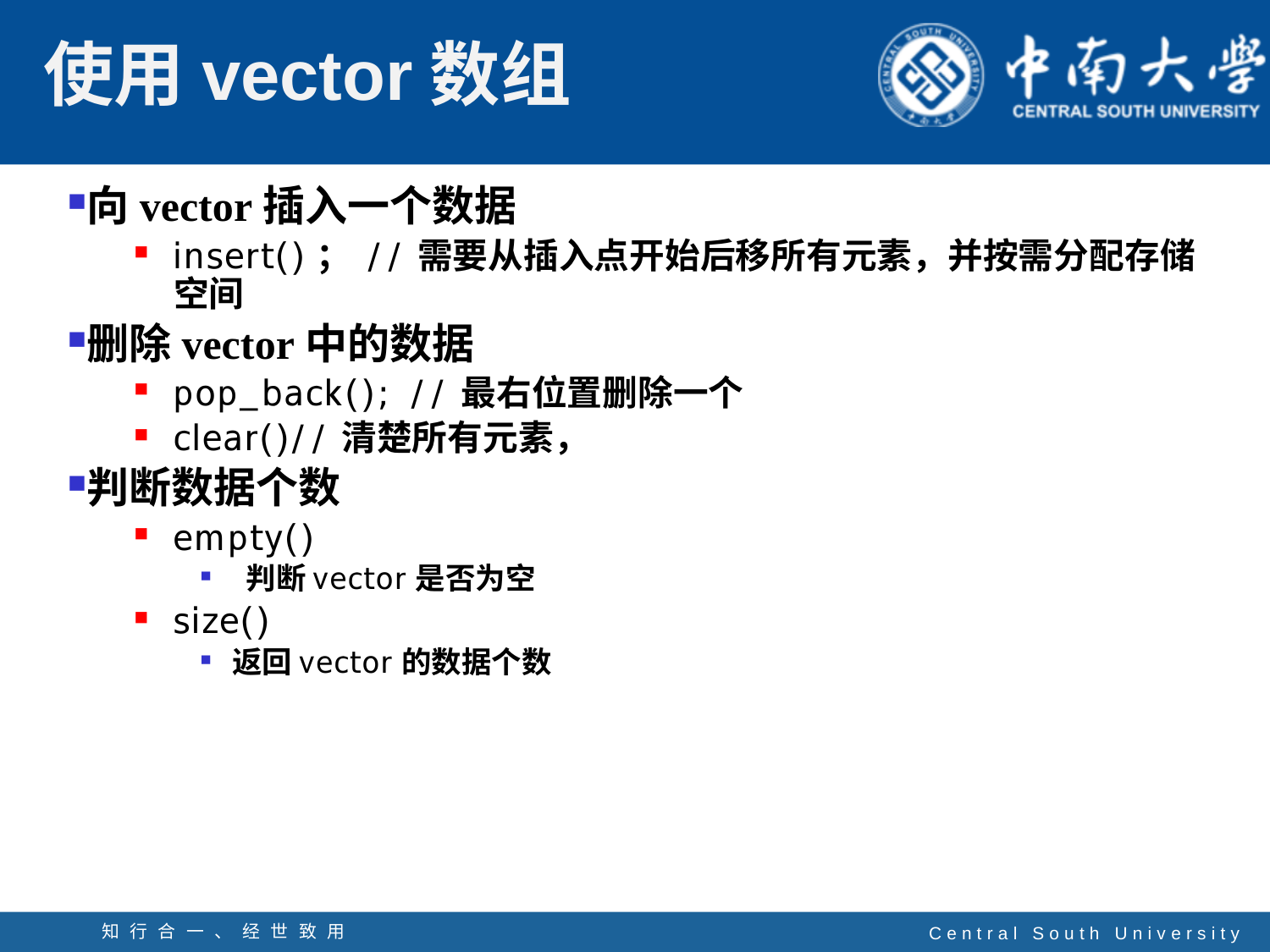

向vector插入一个数据
insert()； //需要从插入点开始后移所有元素，并按需分配存储空间
删除vector中的数据
pop_back();  //最右位置删除一个
clear()//清楚所有元素，
判断数据个数
empty()
 判断vector是否为空
size()
返回vector的数据个数

知行合一、经世致用
自强不息 厚德载物
Central South University
23